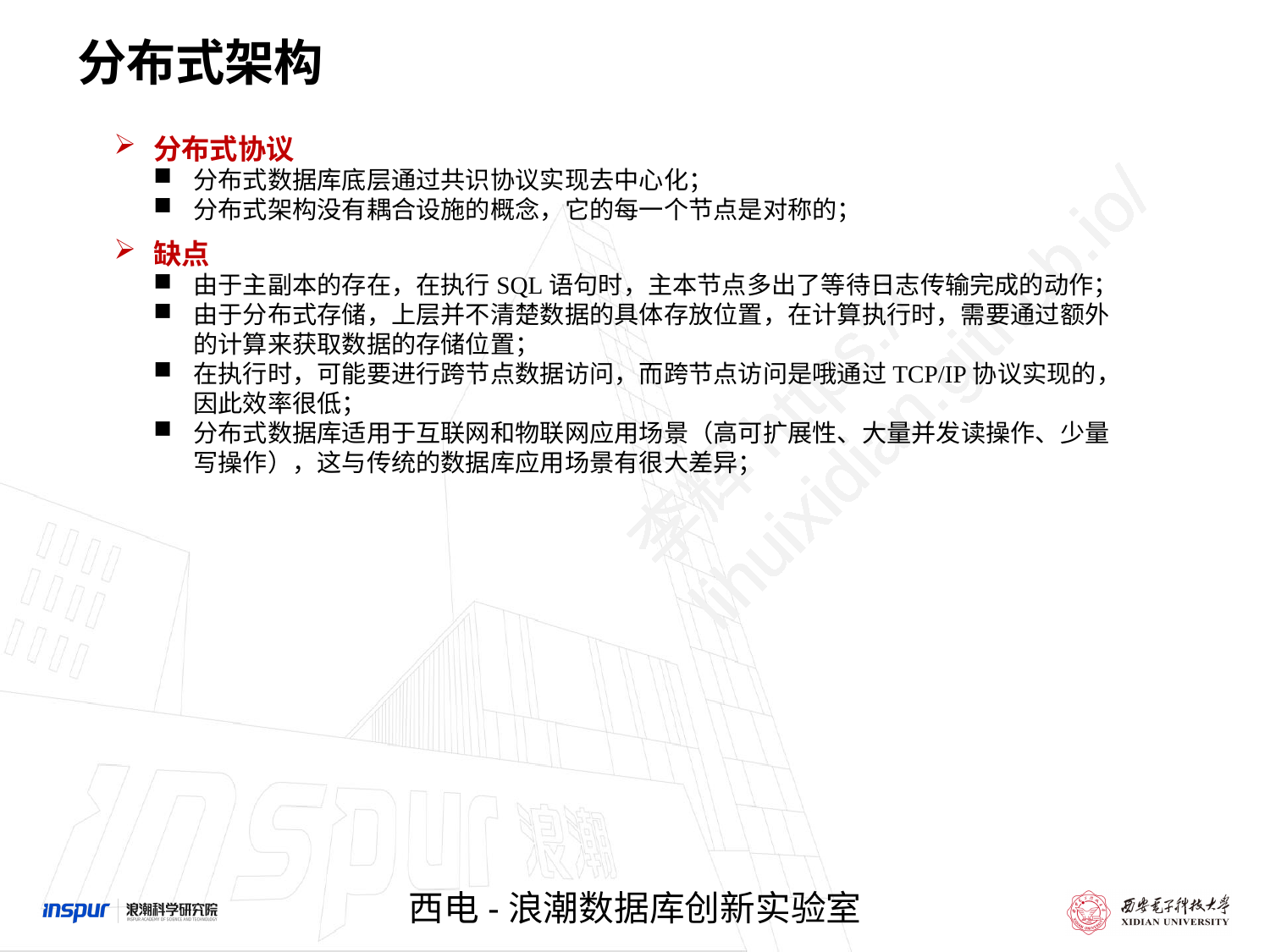

分布式架构
分布式协议
分布式数据库底层通过共识协议实现去中心化；
分布式架构没有耦合设施的概念，它的每一个节点是对称的；
缺点
由于主副本的存在，在执行SQL语句时，主本节点多出了等待日志传输完成的动作；
由于分布式存储，上层并不清楚数据的具体存放位置，在计算执行时，需要通过额外的计算来获取数据的存储位置；
在执行时，可能要进行跨节点数据访问，而跨节点访问是哦通过TCP/IP协议实现的，因此效率很低；
分布式数据库适用于互联网和物联网应用场景（高可扩展性、大量并发读操作、少量写操作），这与传统的数据库应用场景有很大差异；